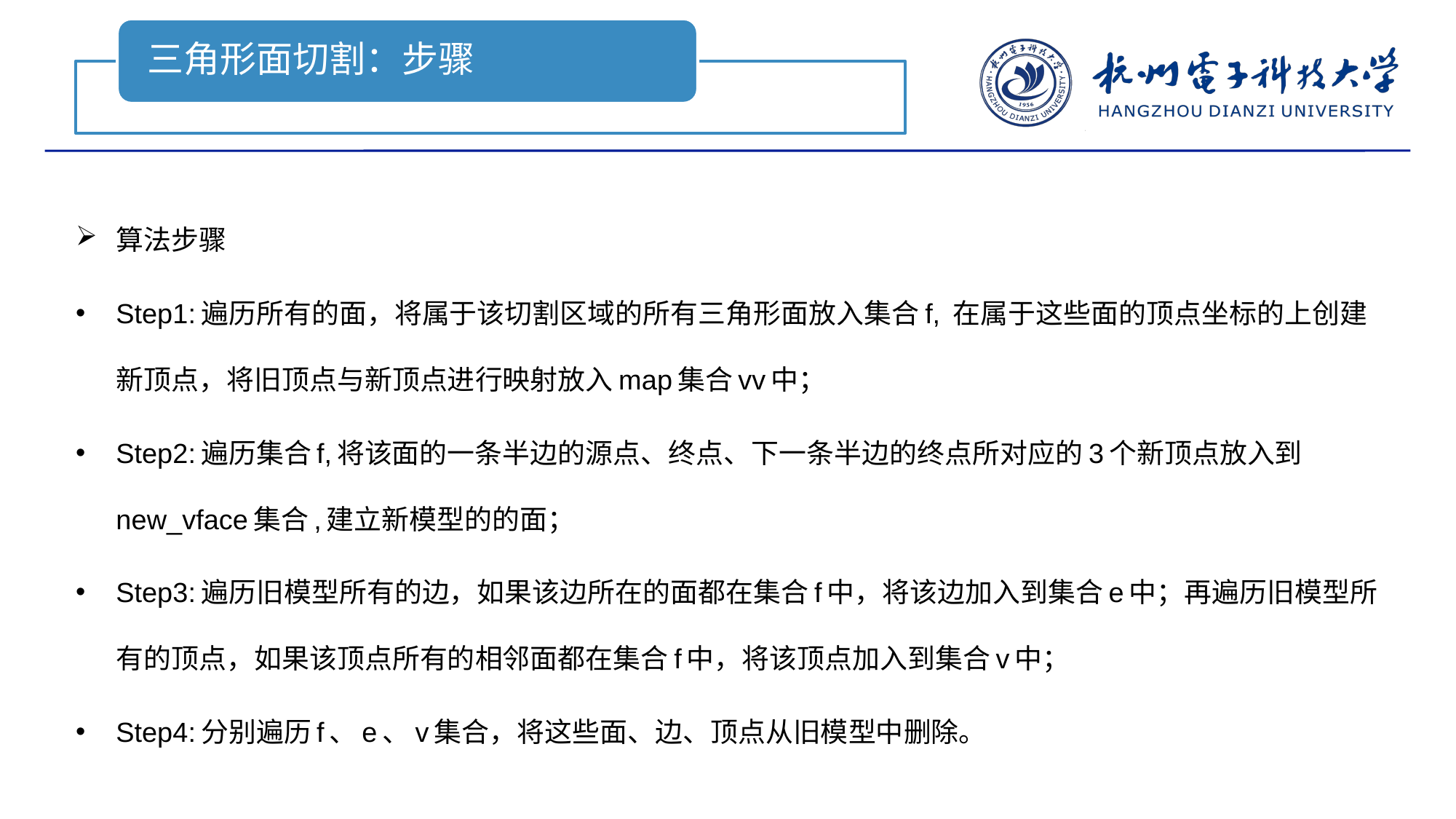

三角形面切割：步骤
算法步骤
Step1:遍历所有的面，将属于该切割区域的所有三角形面放入集合f, 在属于这些面的顶点坐标的上创建新顶点，将旧顶点与新顶点进行映射放入map集合vv中；
Step2:遍历集合f,将该面的一条半边的源点、终点、下一条半边的终点所对应的3个新顶点放入到new_vface集合,建立新模型的的面；
Step3:遍历旧模型所有的边，如果该边所在的面都在集合f中，将该边加入到集合e中；再遍历旧模型所有的顶点，如果该顶点所有的相邻面都在集合f中，将该顶点加入到集合v中；
Step4:分别遍历f、e、v集合，将这些面、边、顶点从旧模型中删除。